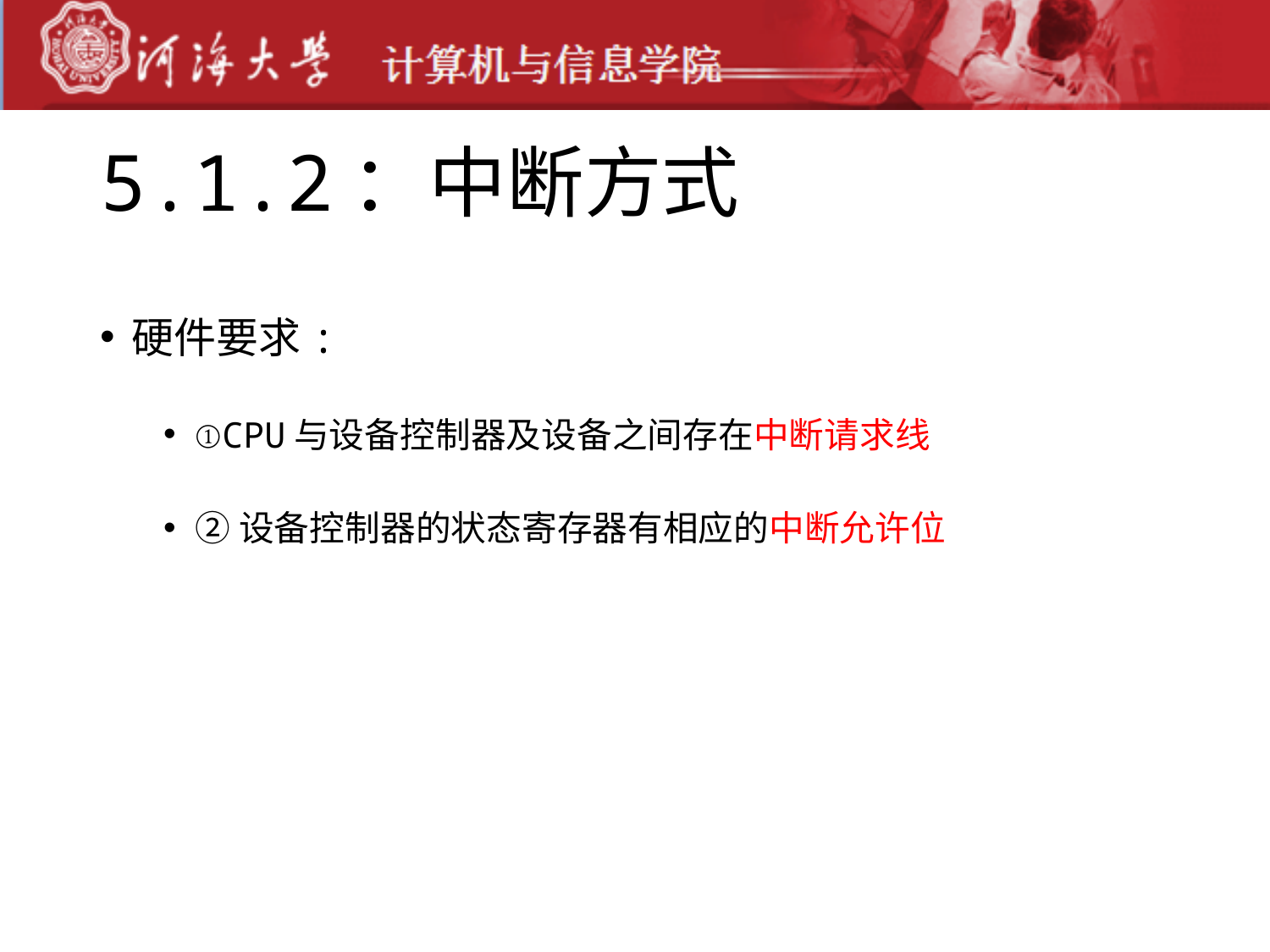

# 5.1.2：中断方式
硬件要求:
①CPU与设备控制器及设备之间存在中断请求线
②设备控制器的状态寄存器有相应的中断允许位